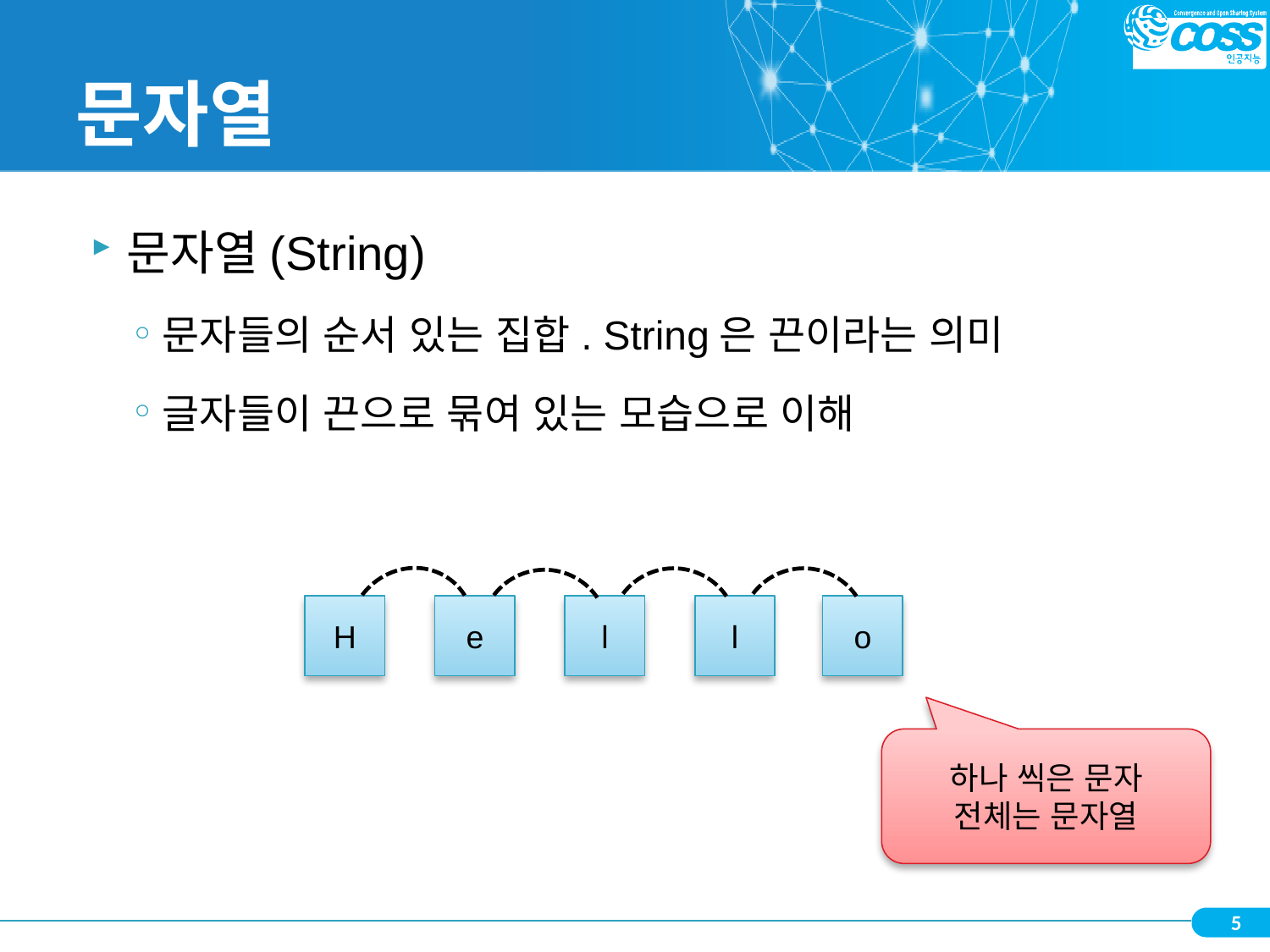

# 문자열
문자열(String)
문자들의 순서 있는 집합. String은 끈이라는 의미
글자들이 끈으로 묶여 있는 모습으로 이해

H
e
l
l
o
하나 씩은 문자
전체는 문자열